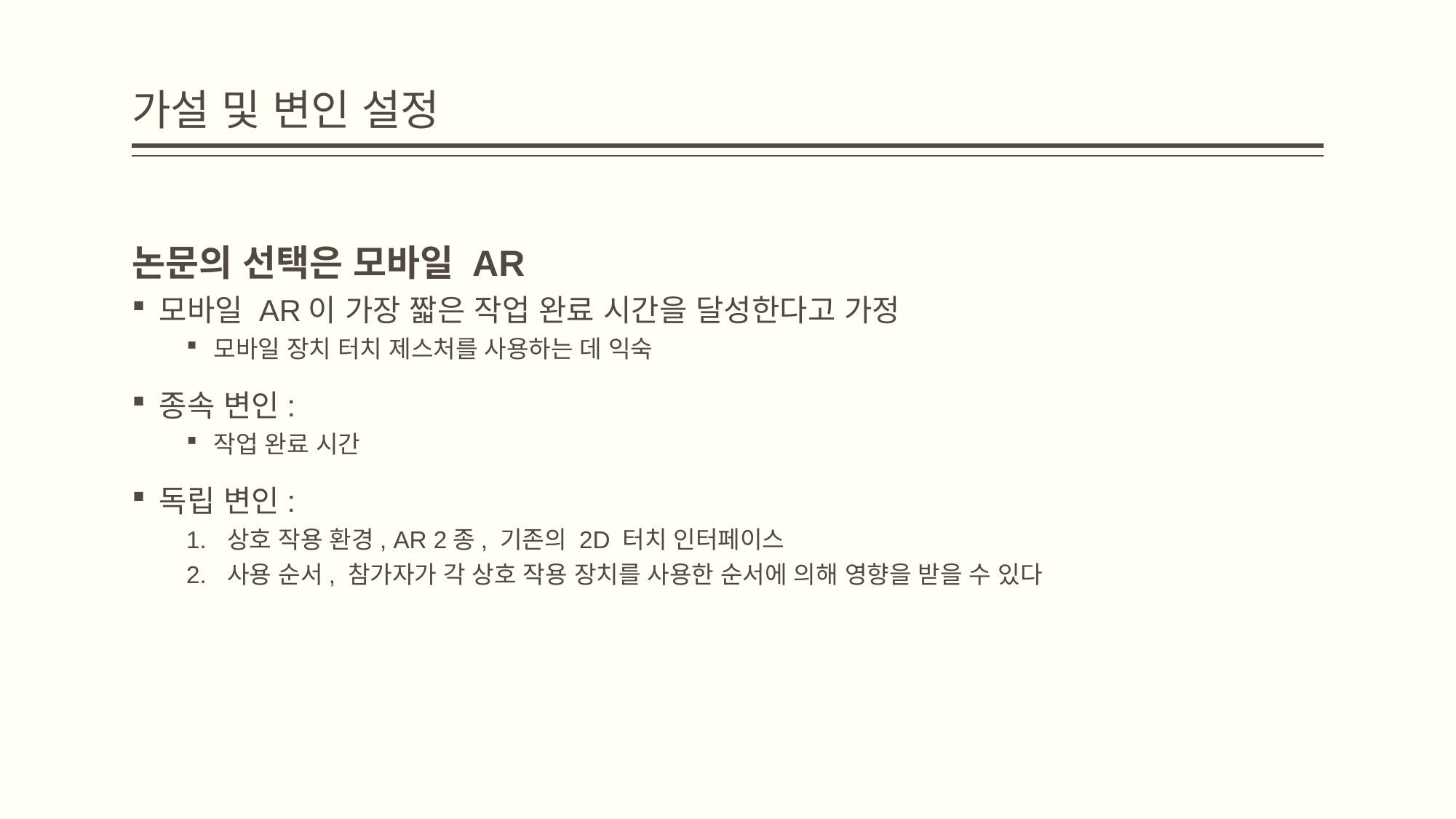

# 가설 및 변인 설정
논문의 선택은 모바일 AR
모바일 AR이 가장 짧은 작업 완료 시간을 달성한다고 가정
모바일 장치 터치 제스처를 사용하는 데 익숙
종속 변인:
작업 완료 시간
독립 변인:
상호 작용 환경, AR 2종, 기존의 2D 터치 인터페이스
사용 순서, 참가자가 각 상호 작용 장치를 사용한 순서에 의해 영향을 받을 수 있다